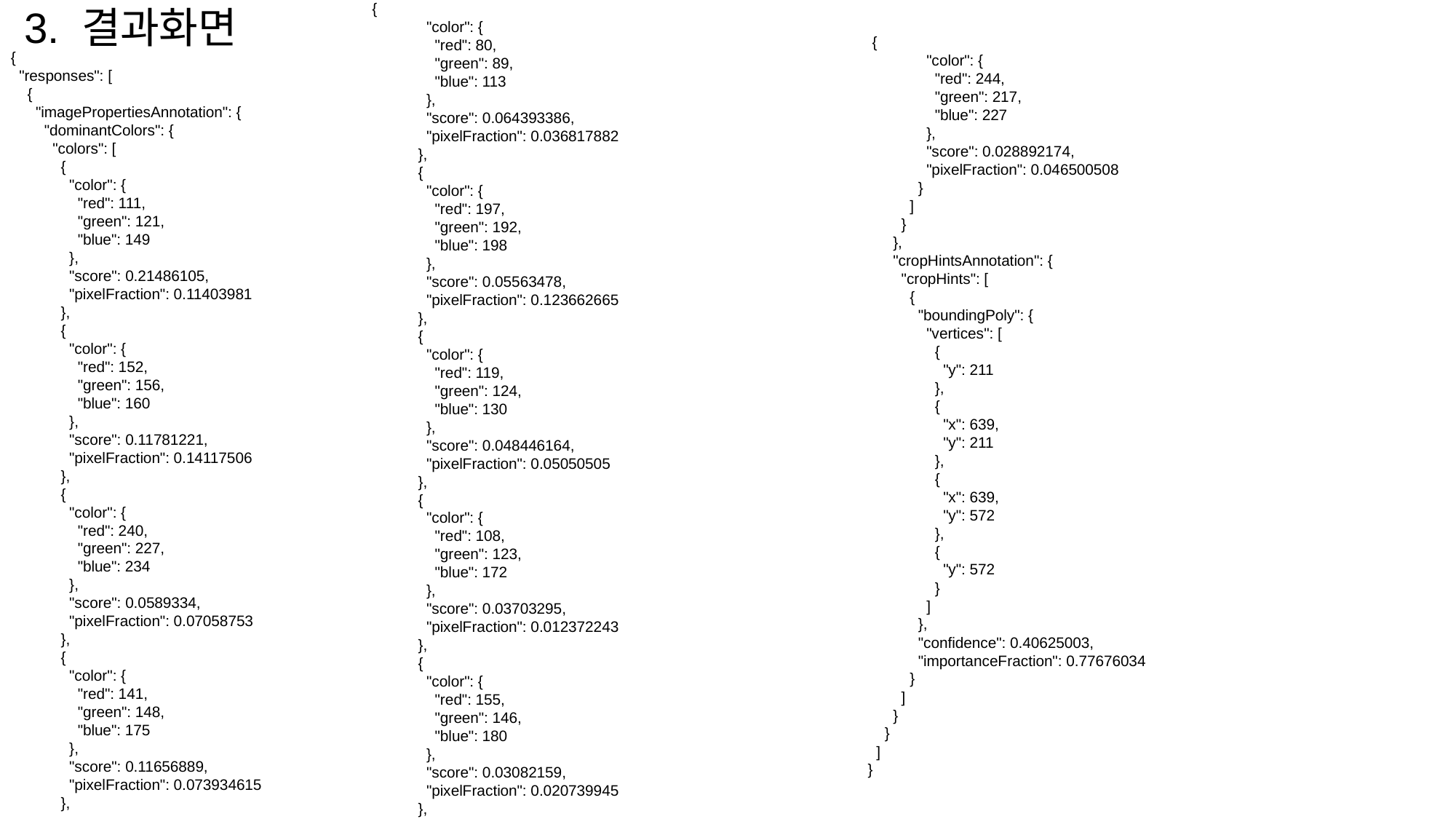

# 3. 결과화면
 {
              "color": {
                "red": 80,
                "green": 89,
                "blue": 113
              },
              "score": 0.064393386,
              "pixelFraction": 0.036817882
            },
            {
              "color": {
                "red": 197,
                "green": 192,
                "blue": 198
              },
              "score": 0.05563478,
              "pixelFraction": 0.123662665
            },
            {
              "color": {
                "red": 119,
                "green": 124,
                "blue": 130
              },
              "score": 0.048446164,
              "pixelFraction": 0.05050505
            },
            {
              "color": {
                "red": 108,
                "green": 123,
                "blue": 172
              },
              "score": 0.03703295,
              "pixelFraction": 0.012372243
            },
            {
              "color": {
                "red": 155,
                "green": 146,
                "blue": 180
              },
              "score": 0.03082159,
              "pixelFraction": 0.020739945
            },

 {
              "color": {
                "red": 244,
                "green": 217,
                "blue": 227
              },
              "score": 0.028892174,
              "pixelFraction": 0.046500508
            }
          ]
        }
      },
      "cropHintsAnnotation": {
        "cropHints": [
          {
            "boundingPoly": {
              "vertices": [
                {
                  "y": 211
                },
                {
                  "x": 639,
                  "y": 211
                },
                {
                  "x": 639,
                  "y": 572
                },
                {
                  "y": 572
                }
              ]
            },
            "confidence": 0.40625003,
            "importanceFraction": 0.77676034
          }
        ]
      }
    }
  ]
}
{
  "responses": [
    {
      "imagePropertiesAnnotation": {
        "dominantColors": {
          "colors": [
            {
              "color": {
                "red": 111,
                "green": 121,
                "blue": 149
              },
              "score": 0.21486105,
              "pixelFraction": 0.11403981
            },
            {
              "color": {
                "red": 152,
                "green": 156,
                "blue": 160
              },
              "score": 0.11781221,
              "pixelFraction": 0.14117506
            },
            {
              "color": {
                "red": 240,
                "green": 227,
                "blue": 234
              },
              "score": 0.0589334,
              "pixelFraction": 0.07058753
            },
            {
              "color": {
                "red": 141,
                "green": 148,
                "blue": 175
              },
              "score": 0.11656889,
              "pixelFraction": 0.073934615
            },